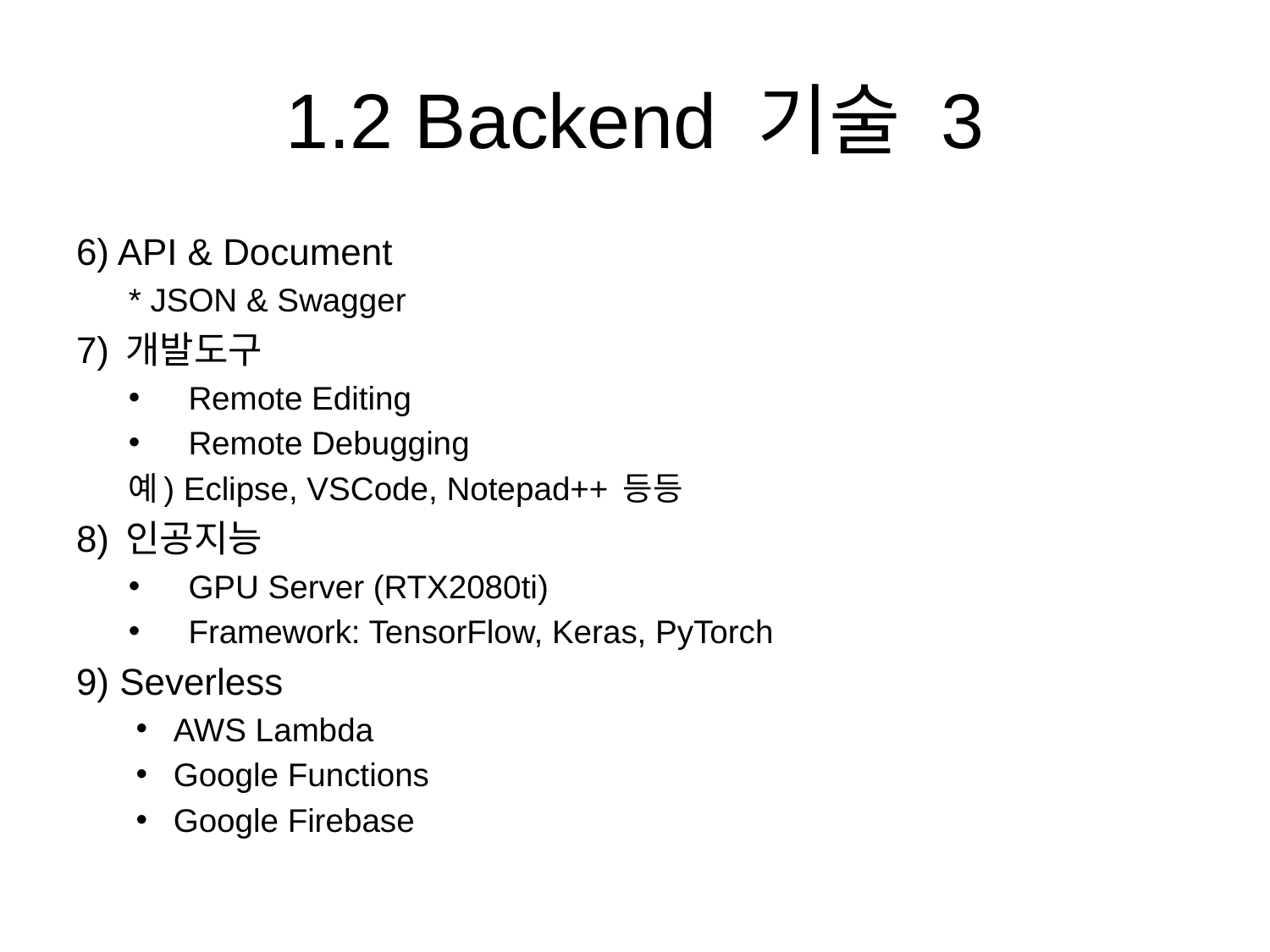

# 1.2 Backend 기술 3
6) API & Document
* JSON & Swagger
7) 개발도구
Remote Editing
Remote Debugging
예) Eclipse, VSCode, Notepad++ 등등
8) 인공지능
GPU Server (RTX2080ti)
Framework: TensorFlow, Keras, PyTorch
9) Severless
AWS Lambda
Google Functions
Google Firebase